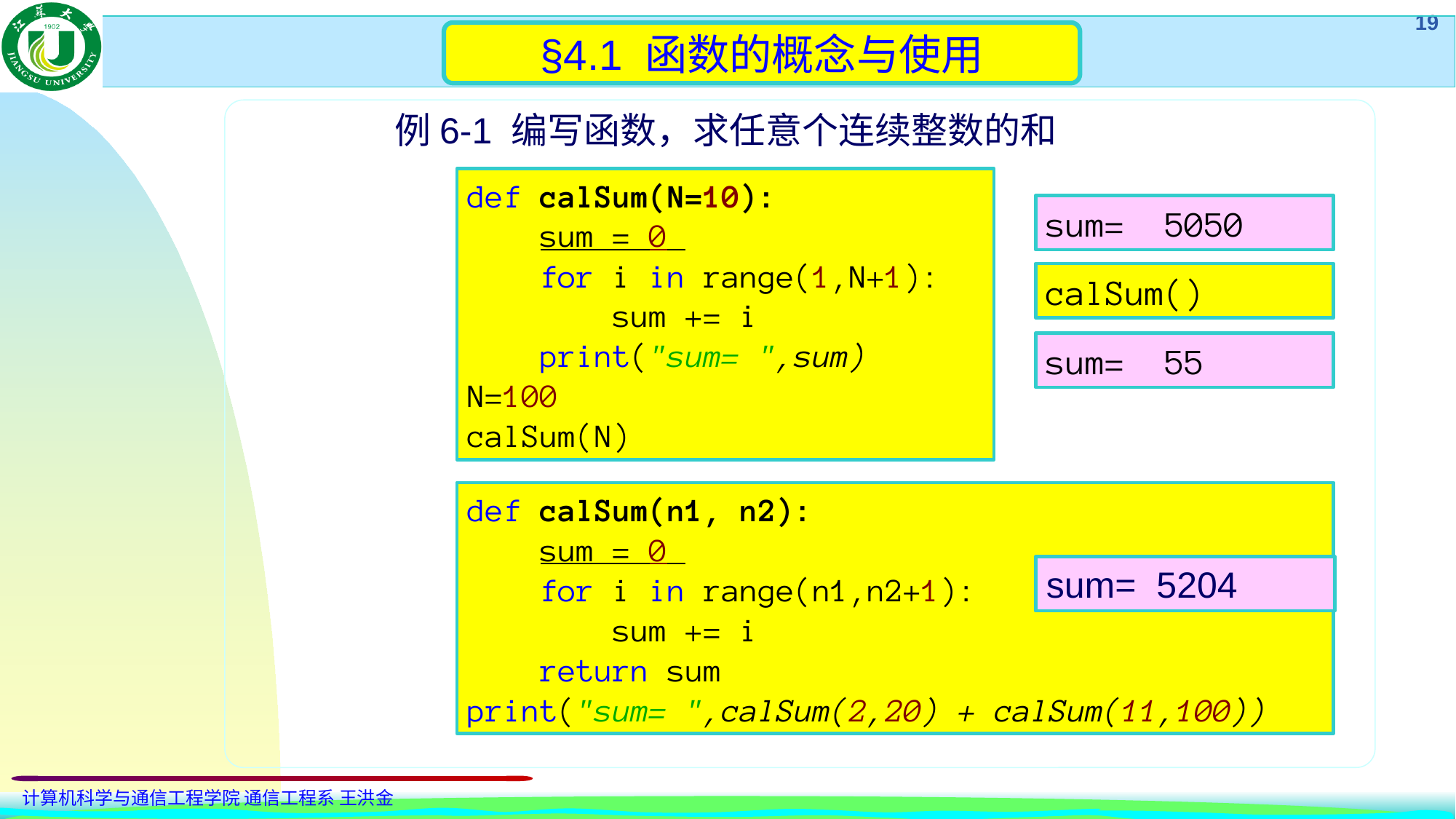

§4.1 函数的概念与使用
例6-1 编写函数，求任意个连续整数的和
def calSum(N=10):
    sum = 0
    for i in range(1,N+1):
        sum += i
    print("sum= ",sum)
N=100
calSum(N)
sum=  5050
calSum()
sum=  55
def calSum(n1, n2):
    sum = 0
    for i in range(n1,n2+1):
        sum += i
    return sum
print("sum= ",calSum(2,20) + calSum(11,100))
sum=  5204